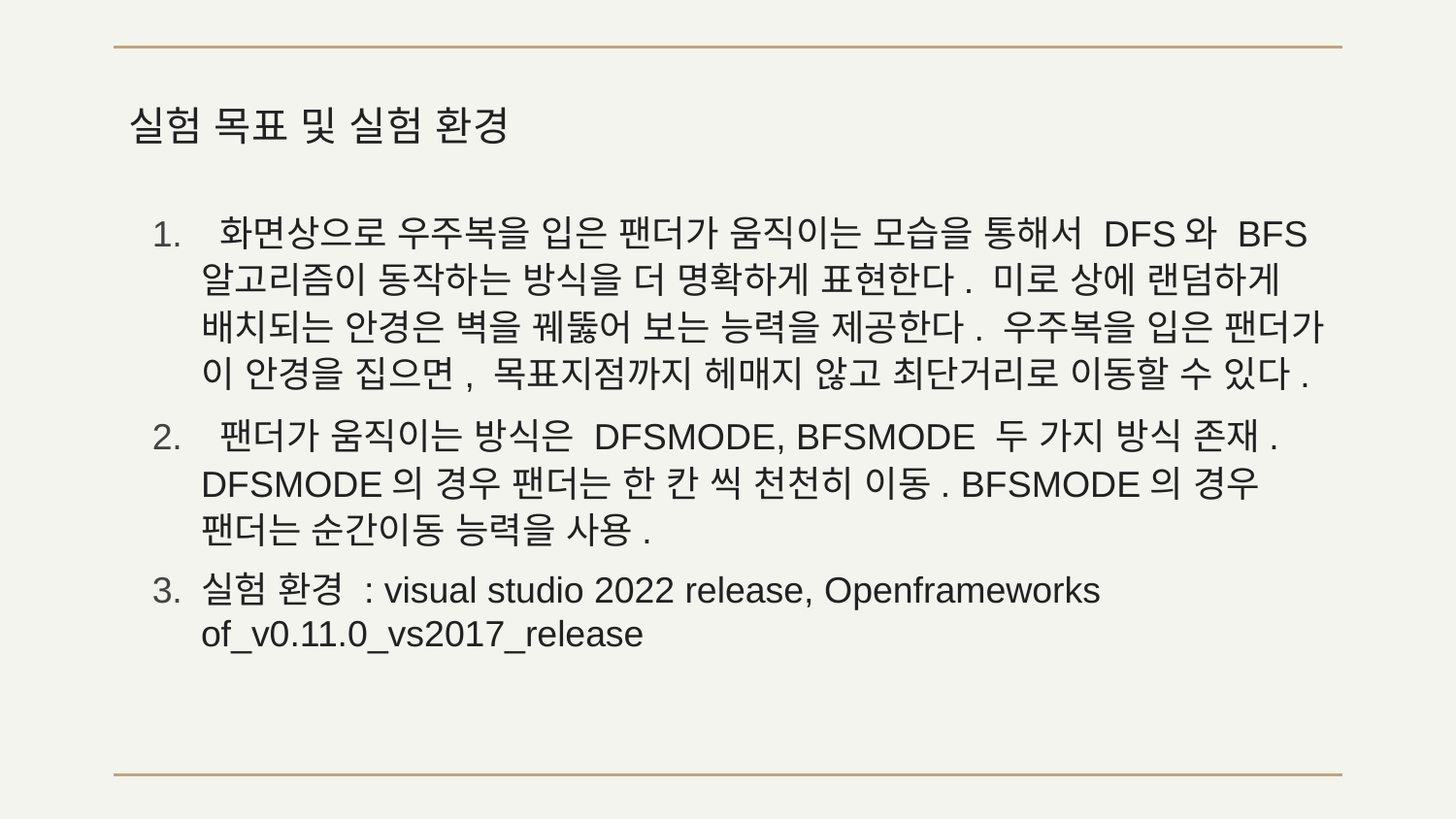

# 실험 목표 및 실험 환경
 화면상으로 우주복을 입은 팬더가 움직이는 모습을 통해서 DFS와 BFS 알고리즘이 동작하는 방식을 더 명확하게 표현한다. 미로 상에 랜덤하게 배치되는 안경은 벽을 꿰뚫어 보는 능력을 제공한다. 우주복을 입은 팬더가 이 안경을 집으면, 목표지점까지 헤매지 않고 최단거리로 이동할 수 있다.
 팬더가 움직이는 방식은 DFSMODE, BFSMODE 두 가지 방식 존재. DFSMODE의 경우 팬더는 한 칸 씩 천천히 이동. BFSMODE의 경우 팬더는 순간이동 능력을 사용.
실험 환경 : visual studio 2022 release, Openframeworks of_v0.11.0_vs2017_release